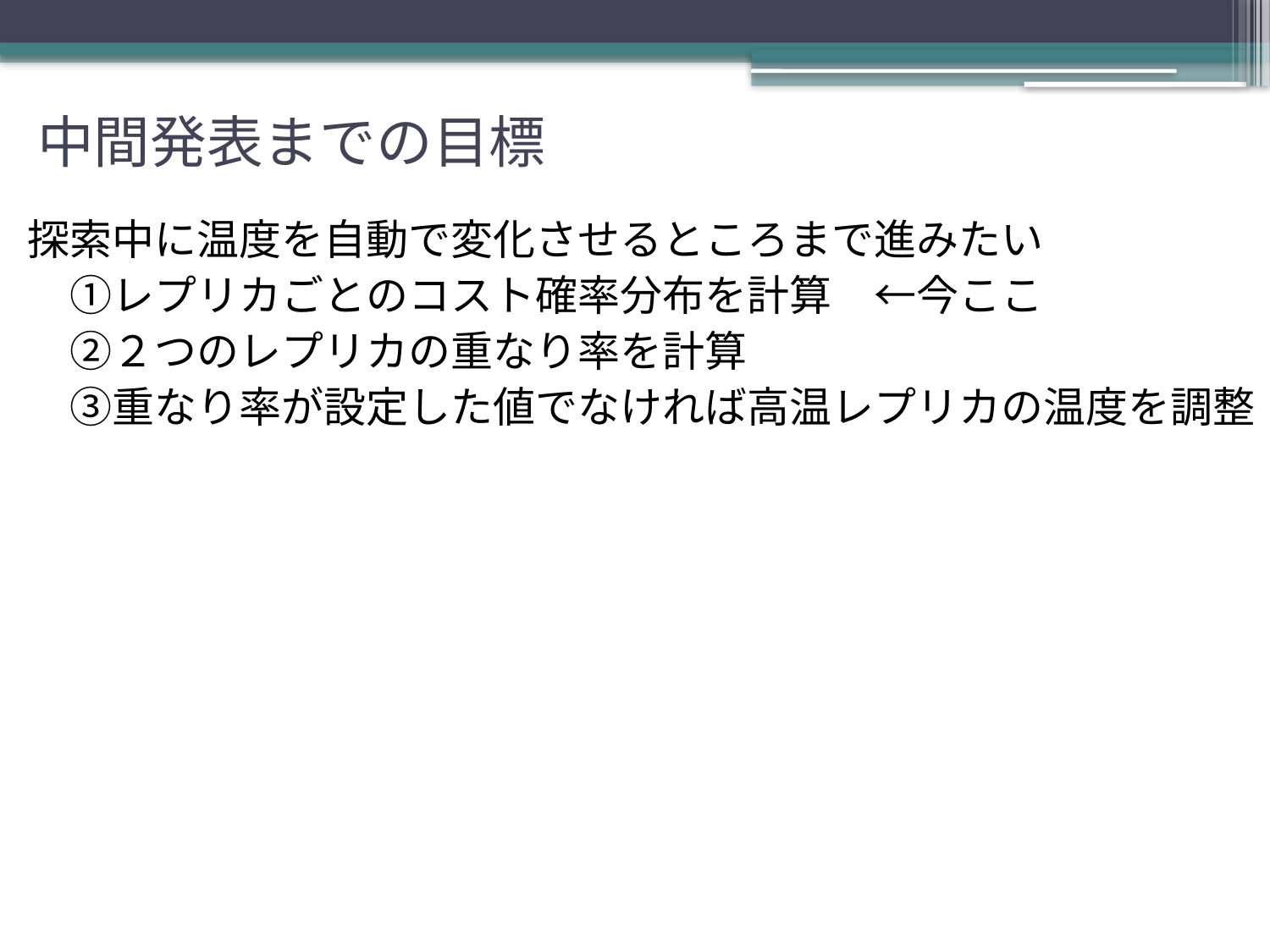

# 中間発表までの目標
探索中に温度を自動で変化させるところまで進みたい
　①レプリカごとのコスト確率分布を計算　←今ここ
　②２つのレプリカの重なり率を計算
　③重なり率が設定した値でなければ高温レプリカの温度を調整